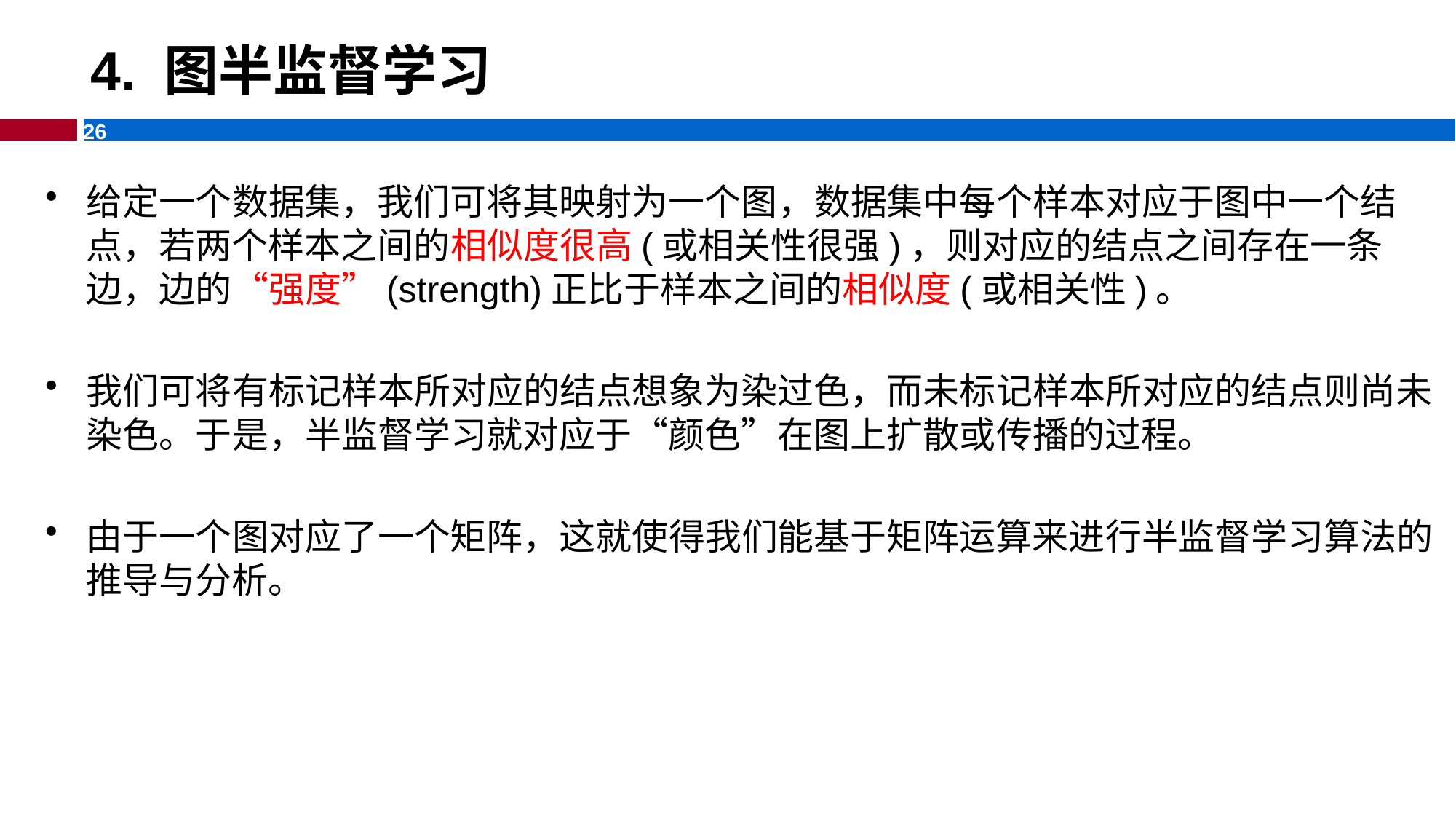

# 4. 图半监督学习
给定一个数据集，我们可将其映射为一个图，数据集中每个样本对应于图中一个结点，若两个样本之间的相似度很高(或相关性很强)，则对应的结点之间存在一条边，边的“强度”(strength)正比于样本之间的相似度(或相关性)。

我们可将有标记样本所对应的结点想象为染过色，而未标记样本所对应的结点则尚未染色。于是，半监督学习就对应于“颜色”在图上扩散或传播的过程。

由于一个图对应了一个矩阵，这就使得我们能基于矩阵运算来进行半监督学习算法的推导与分析。